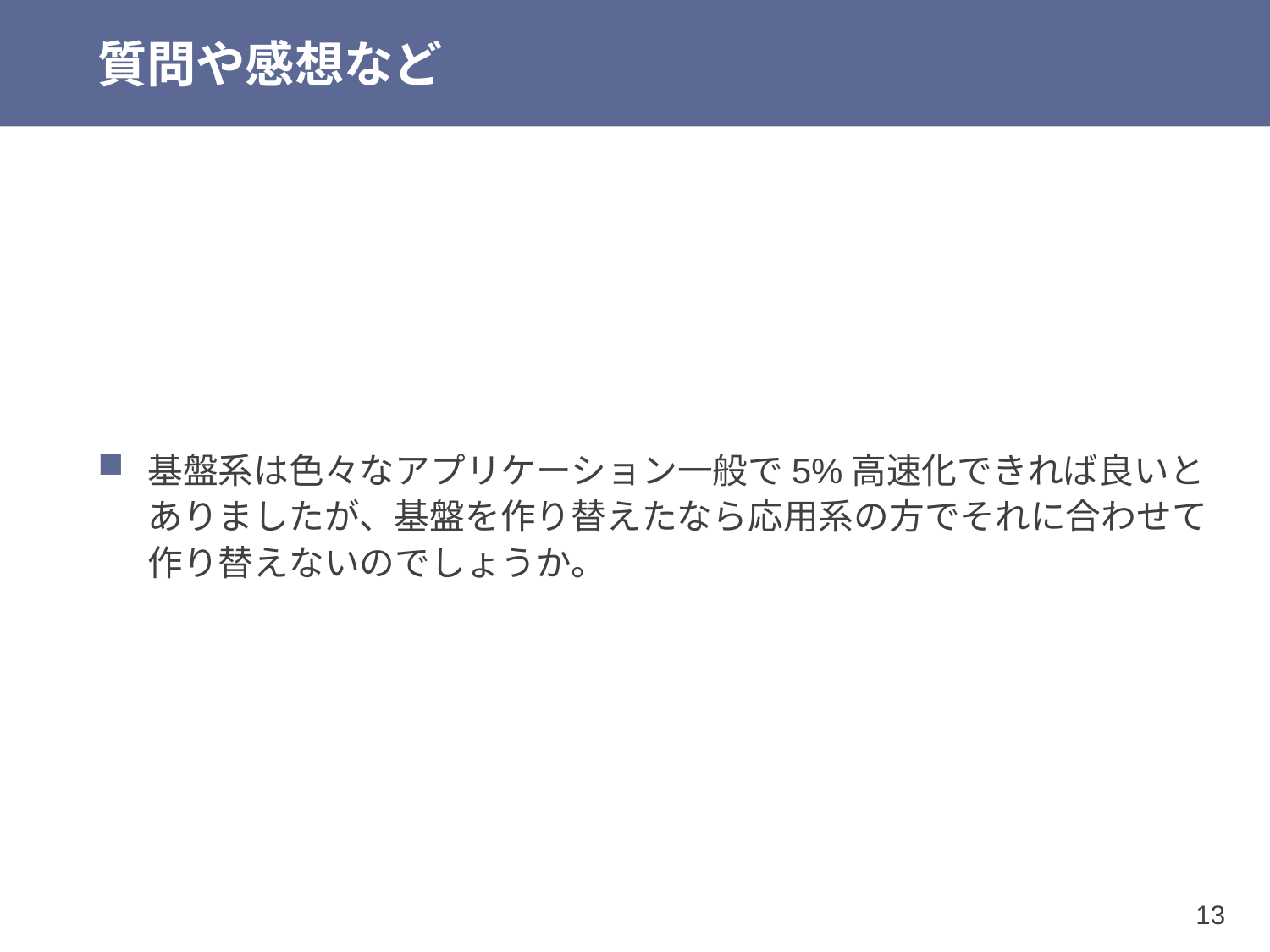

# 質問や感想など
基盤系は色々なアプリケーション一般で5%高速化できれば良いとありましたが、基盤を作り替えたなら応用系の方でそれに合わせて作り替えないのでしょうか。